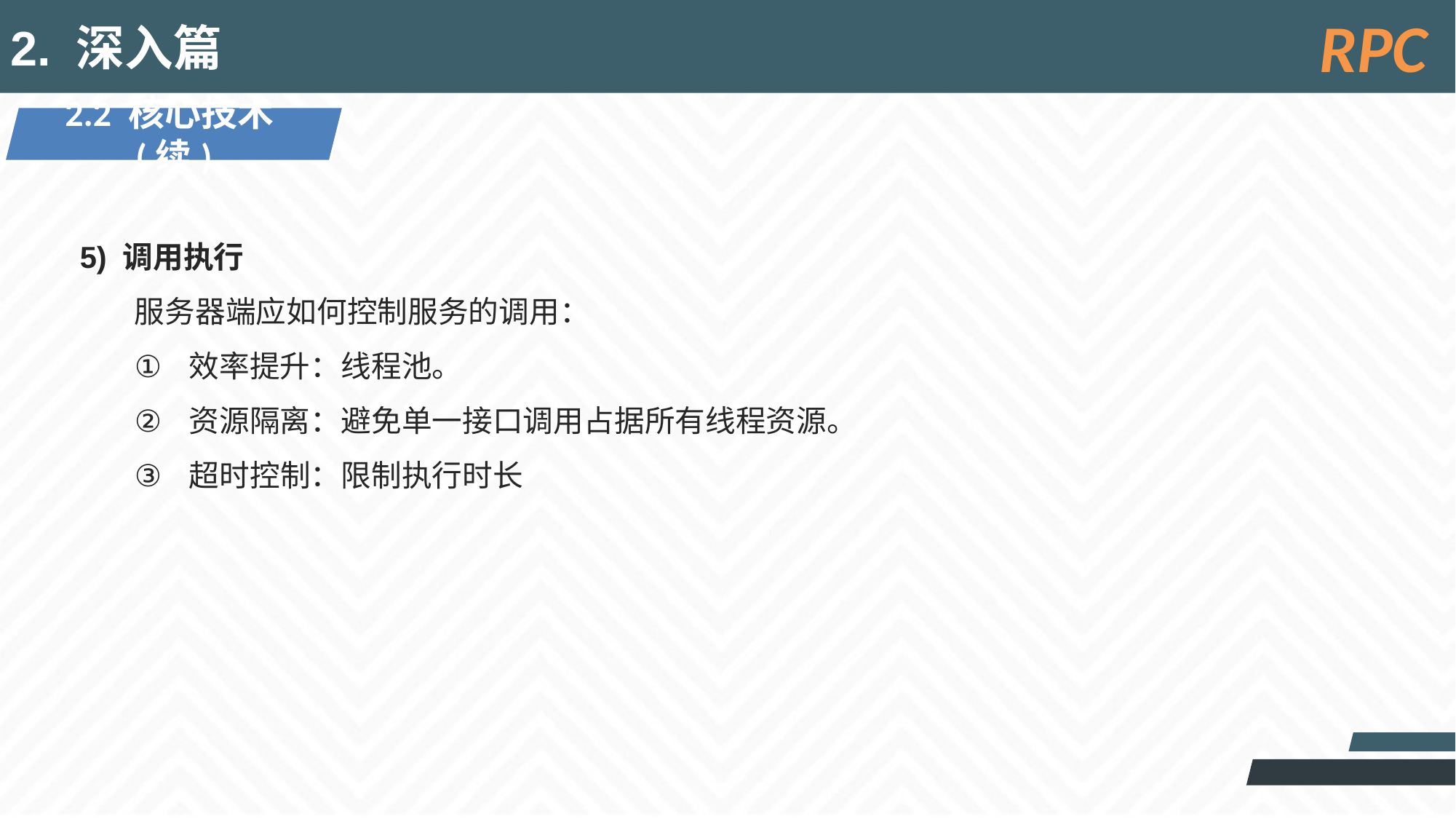

2. 深入篇
RPC
2.2 核心技术(续)
5) 调用执行
服务器端应如何控制服务的调用：
效率提升：线程池。
资源隔离：避免单一接口调用占据所有线程资源。
超时控制：限制执行时长